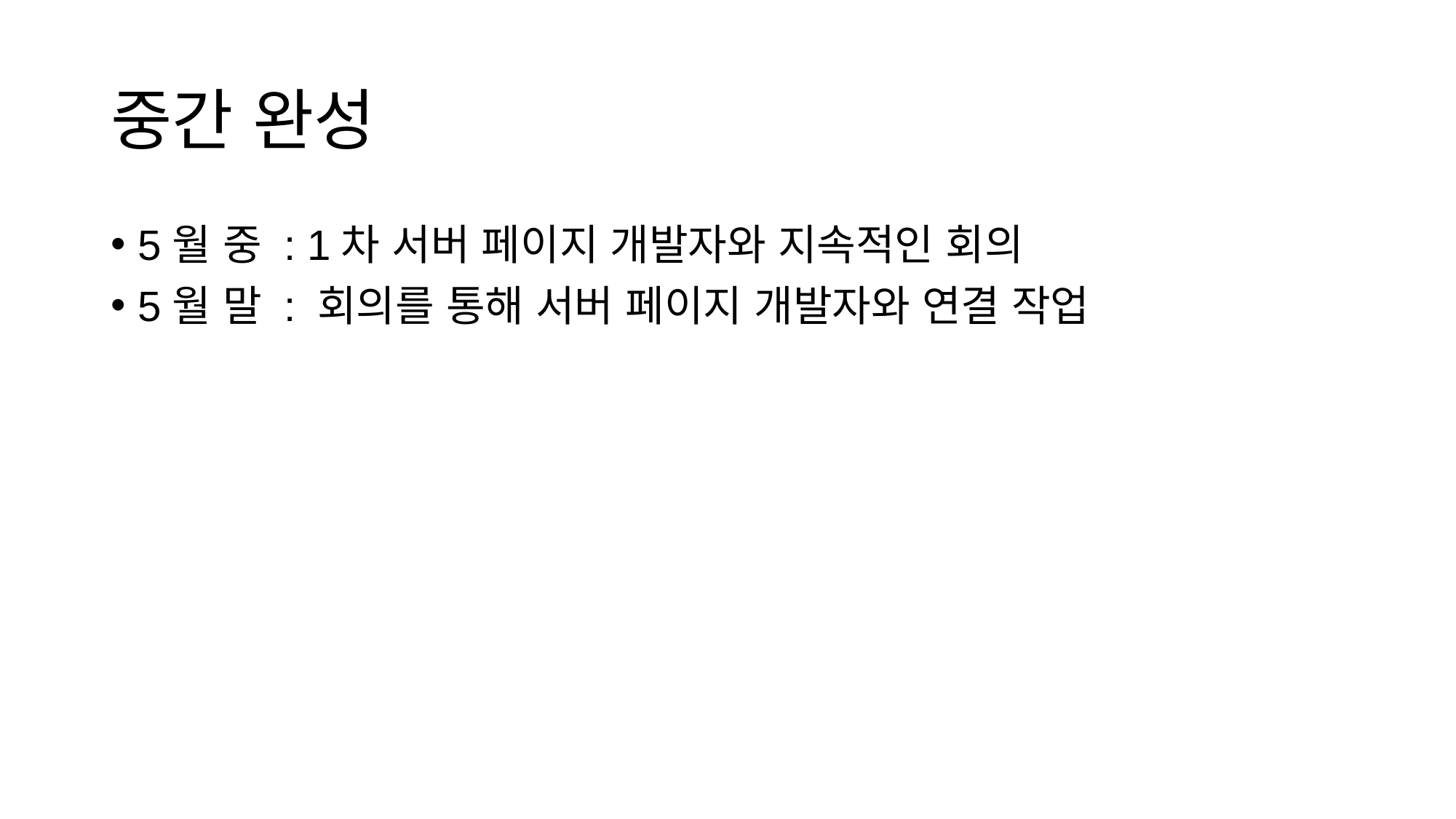

# 중간 완성
5월 중 : 1차 서버 페이지 개발자와 지속적인 회의
5월 말 : 회의를 통해 서버 페이지 개발자와 연결 작업